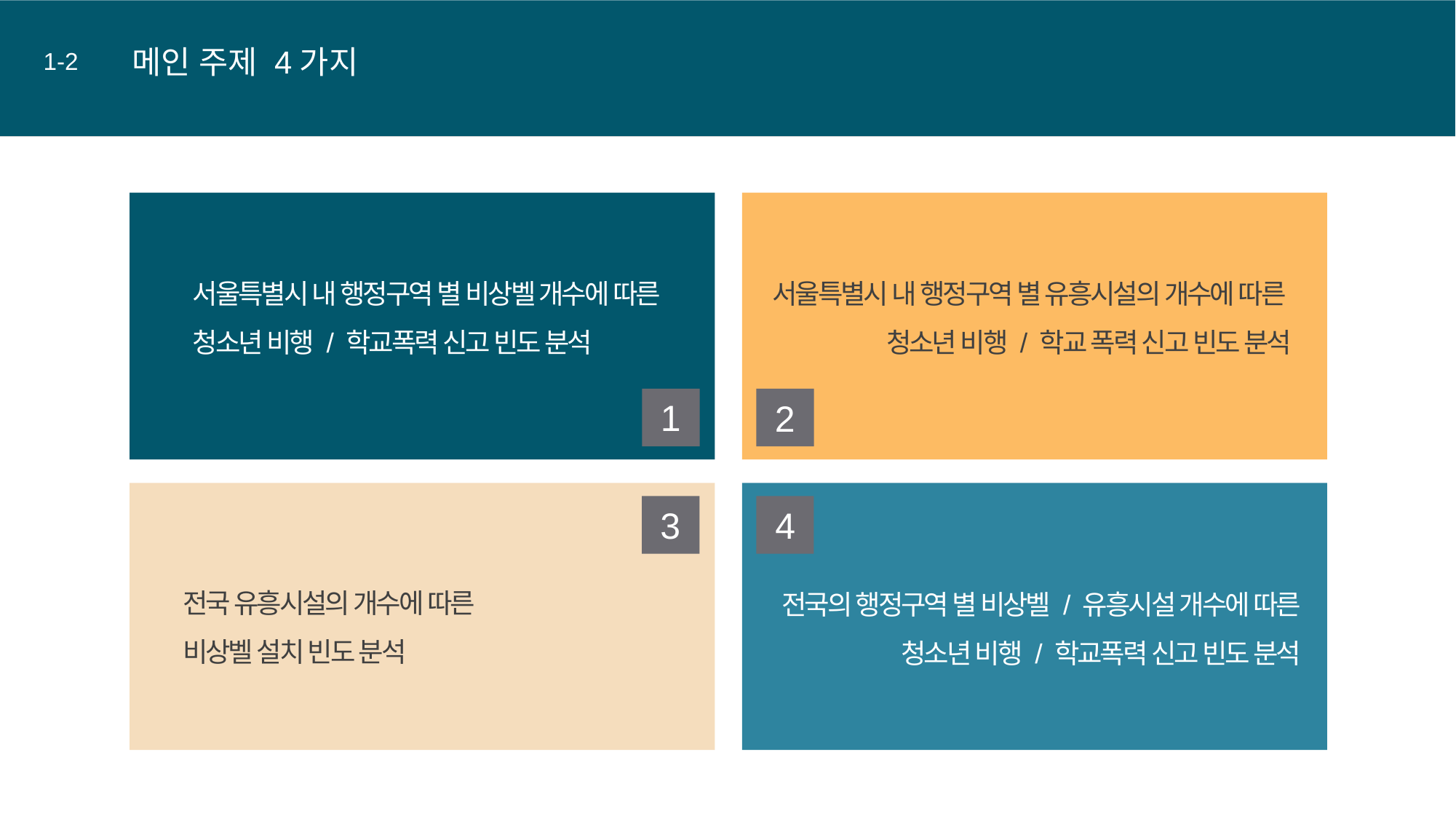

메인 주제 4가지
1-2

서울특별시 내 행정구역 별 비상벨 개수에 따른
청소년 비행 / 학교폭력 신고 빈도 분석
서울특별시 내 행정구역 별 유흥시설의 개수에 따른
청소년 비행 / 학교 폭력 신고 빈도 분석

1
2

4
3
전국 유흥시설의 개수에 따른
비상벨 설치 빈도 분석
전국의 행정구역 별 비상벨 / 유흥시설 개수에 따른
청소년 비행 / 학교폭력 신고 빈도 분석